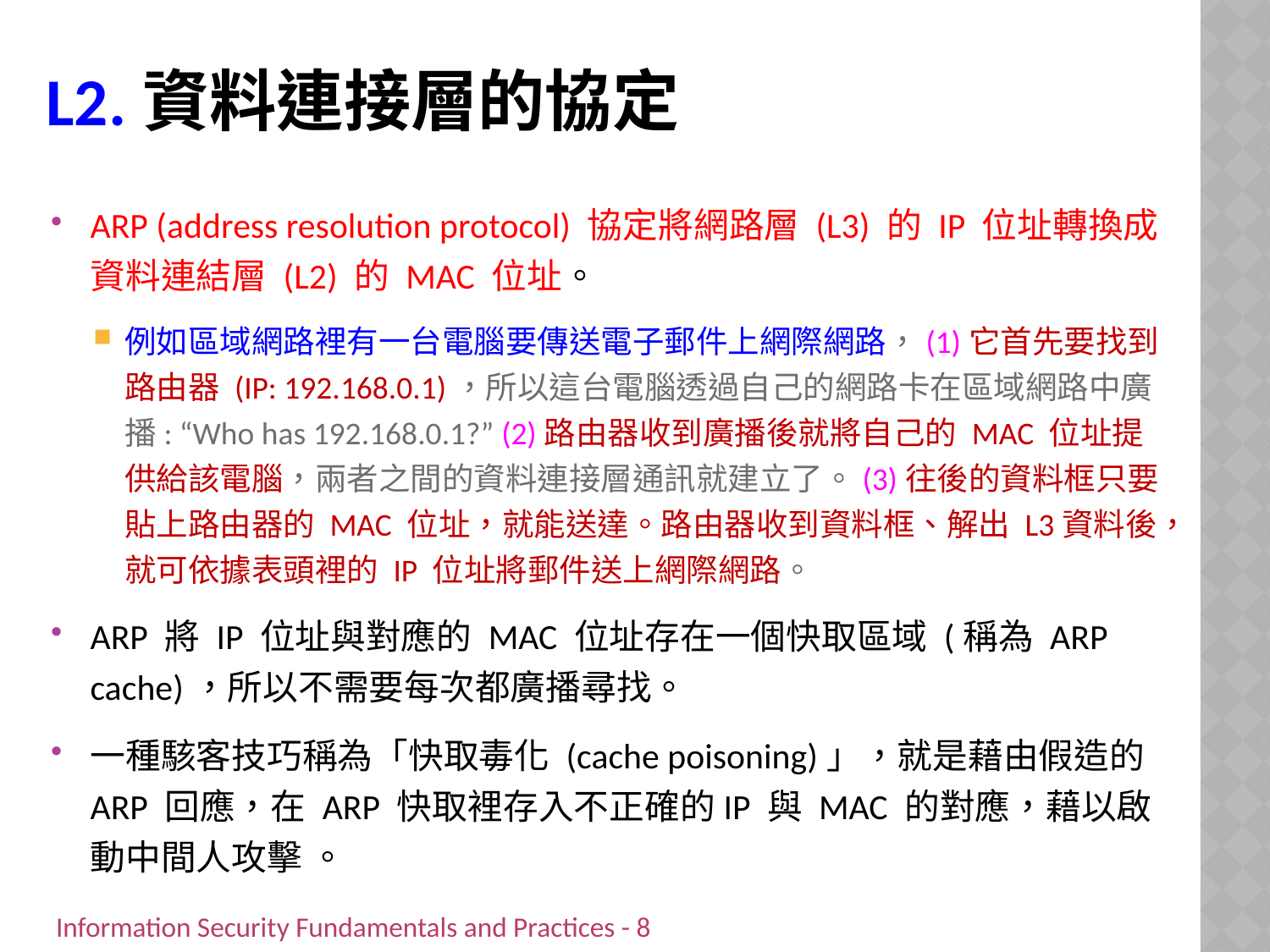

# L2.資料連接層的協定
ARP (address resolution protocol) 協定將網路層 (L3) 的 IP 位址轉換成資料連結層 (L2) 的 MAC 位址。
例如區域網路裡有一台電腦要傳送電子郵件上網際網路，(1)它首先要找到路由器 (IP: 192.168.0.1)，所以這台電腦透過自己的網路卡在區域網路中廣播: “Who has 192.168.0.1?” (2)路由器收到廣播後就將自己的 MAC 位址提供給該電腦，兩者之間的資料連接層通訊就建立了。(3)往後的資料框只要貼上路由器的 MAC 位址，就能送達。路由器收到資料框、解出 L3資料後，就可依據表頭裡的 IP 位址將郵件送上網際網路。
ARP 將 IP 位址與對應的 MAC 位址存在一個快取區域 (稱為 ARP cache)，所以不需要每次都廣播尋找。
一種駭客技巧稱為「快取毒化 (cache poisoning)」，就是藉由假造的 ARP 回應，在 ARP 快取裡存入不正確的IP 與 MAC 的對應，藉以啟動中間人攻擊 。